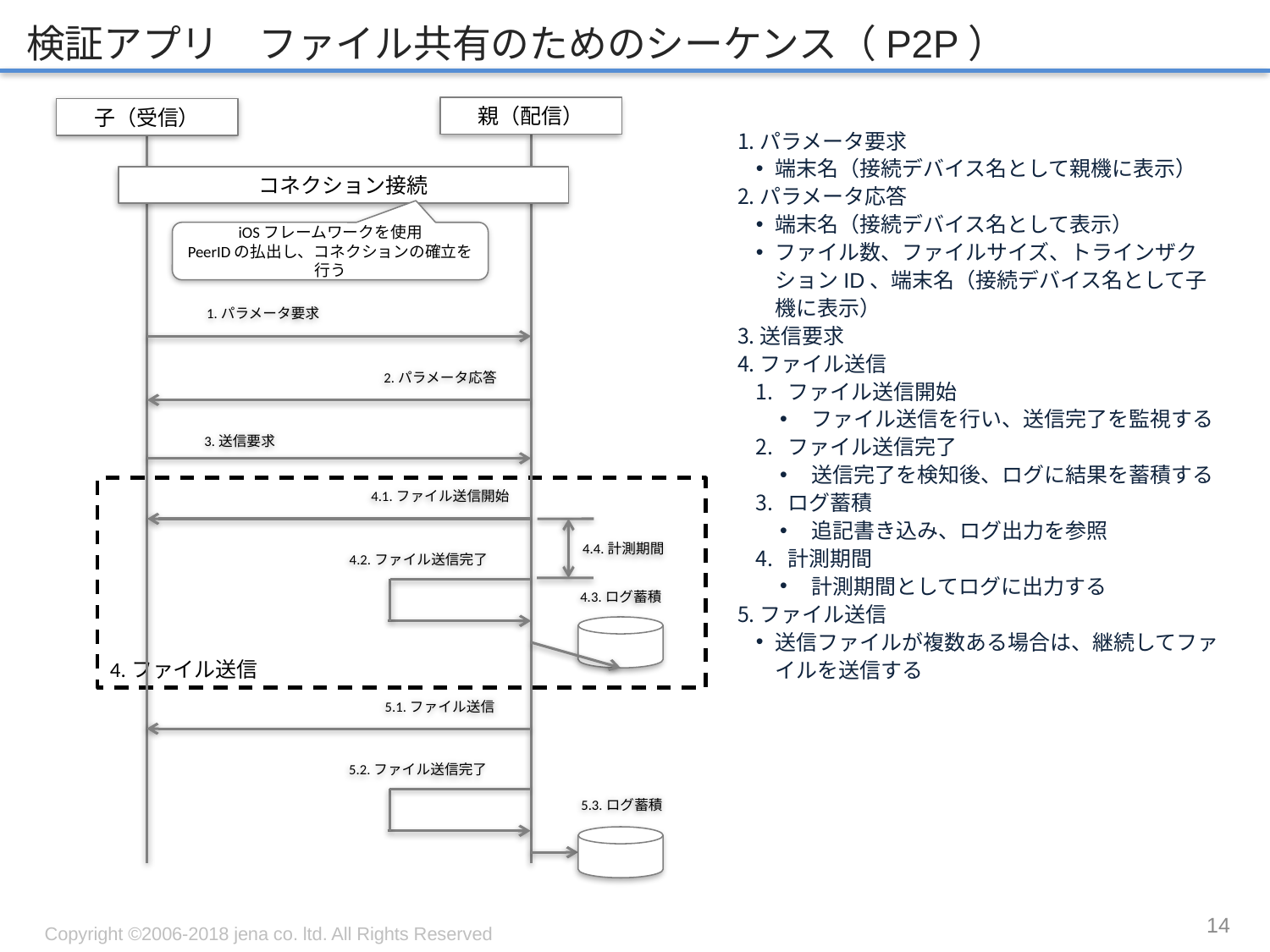

# 検証アプリ　ファイル共有のためのシーケンス（P2P）
親（配信）
子（受信）
パラメータ要求
端末名（接続デバイス名として親機に表示）
パラメータ応答
端末名（接続デバイス名として表示）
ファイル数、ファイルサイズ、トラインザクションID、端末名（接続デバイス名として子機に表示）
送信要求
ファイル送信
ファイル送信開始
ファイル送信を行い、送信完了を監視する
ファイル送信完了
送信完了を検知後、ログに結果を蓄積する
ログ蓄積
追記書き込み、ログ出力を参照
計測期間
計測期間としてログに出力する
ファイル送信
送信ファイルが複数ある場合は、継続してファイルを送信する

コネクション接続
iOSフレームワークを使用
PeerIDの払出し、コネクションの確立を行う
1.パラメータ要求
2.パラメータ応答
3.送信要求
4.ファイル送信
4.1.ファイル送信開始
4.4.計測期間
4.2.ファイル送信完了
4.3.ログ蓄積

5.1.ファイル送信
5.2.ファイル送信完了
5.3.ログ蓄積

14